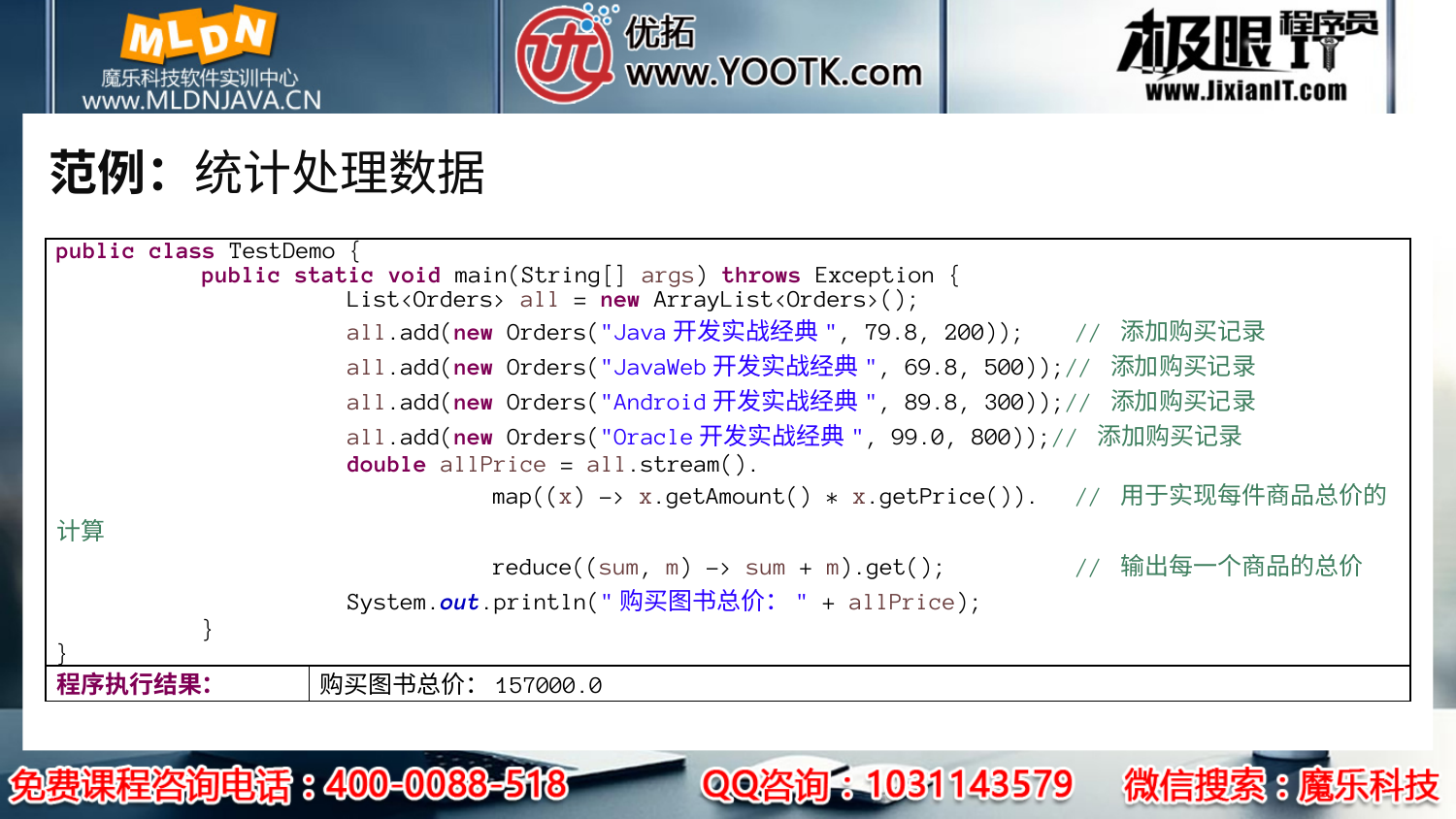

# 范例：统计处理数据
| public class TestDemo { public static void main(String[] args) throws Exception { List<Orders> all = new ArrayList<Orders>(); all.add(new Orders("Java开发实战经典", 79.8, 200)); // 添加购买记录 all.add(new Orders("JavaWeb开发实战经典", 69.8, 500));// 添加购买记录 all.add(new Orders("Android开发实战经典", 89.8, 300));// 添加购买记录 all.add(new Orders("Oracle开发实战经典", 99.0, 800));// 添加购买记录 double allPrice = all.stream(). map((x) -> x.getAmount() \* x.getPrice()). // 用于实现每件商品总价的计算 reduce((sum, m) -> sum + m).get(); // 输出每一个商品的总价 System.out.println("购买图书总价：" + allPrice); } } |  |
| --- | --- |
| 程序执行结果： | 购买图书总价：157000.0 |